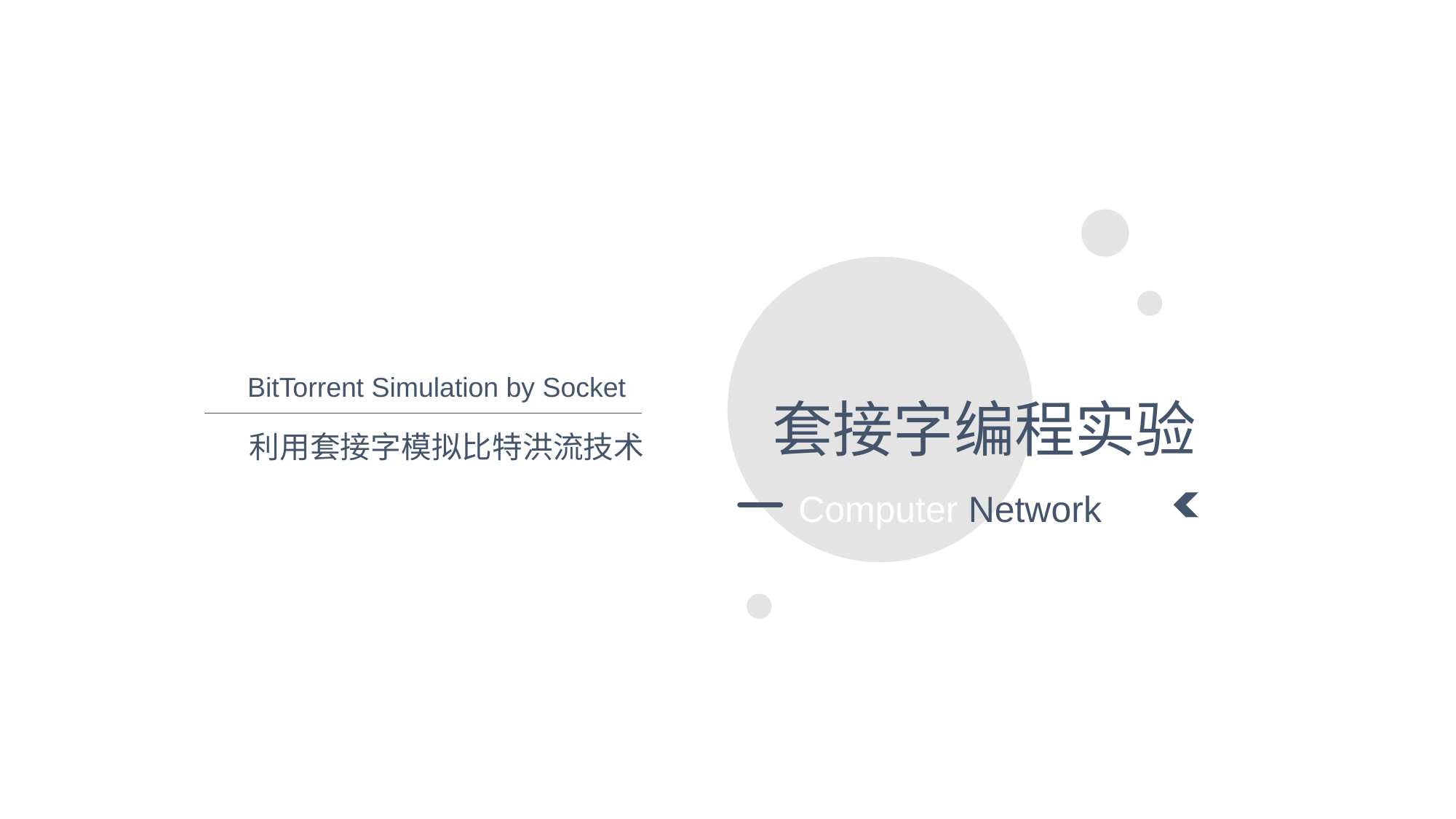

BitTorrent Simulation by Socket
套接字编程实验
利用套接字模拟比特洪流技术
Computer Network